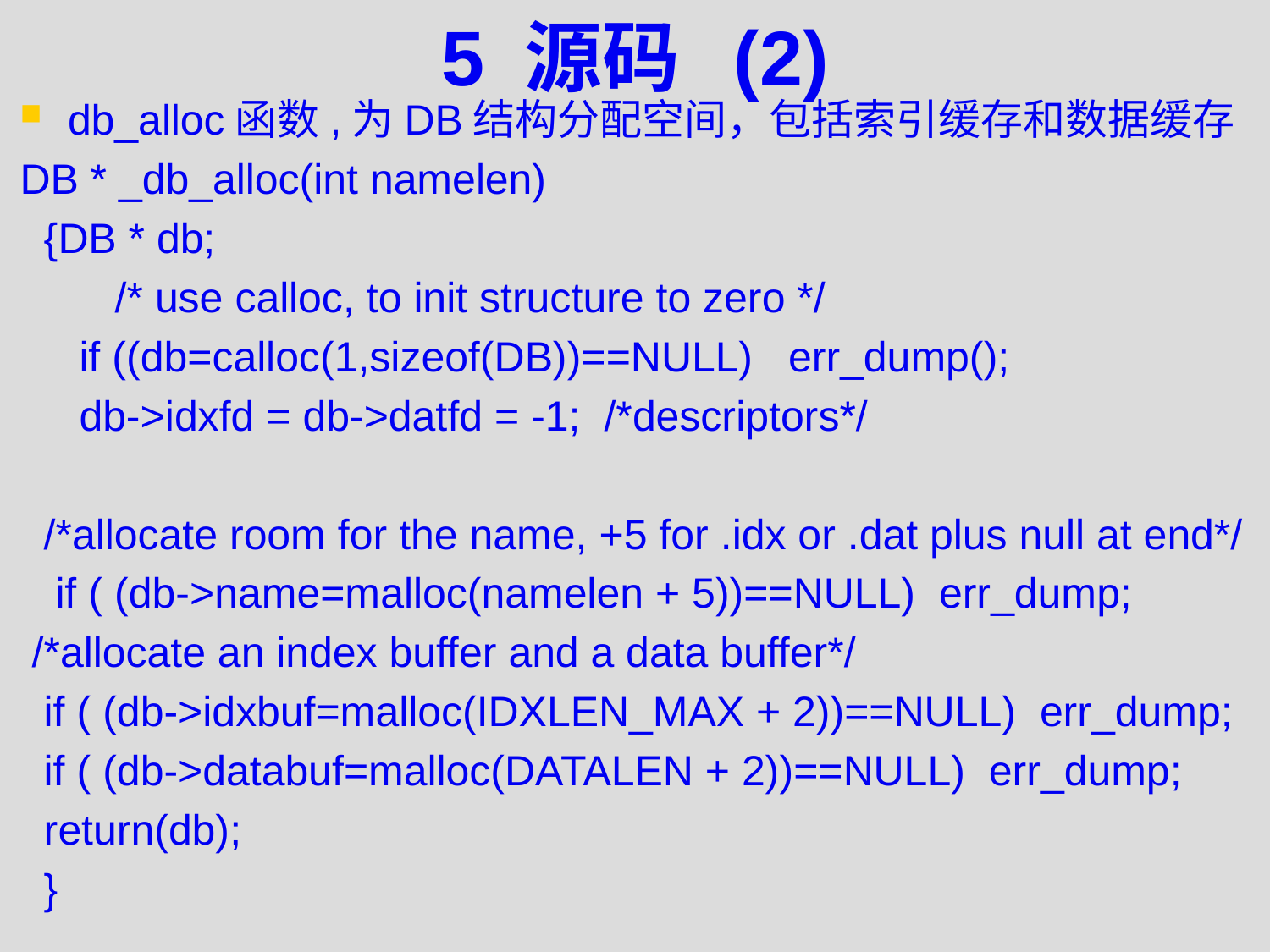

# 5 源码  (2)
db_alloc函数,为DB结构分配空间，包括索引缓存和数据缓存
DB * _db_alloc(int namelen)
  {DB * db;
        /* use calloc, to init structure to zero */
     if ((db=calloc(1,sizeof(DB))==NULL)   err_dump();
     db->idxfd = db->datfd = -1;  /*descriptors*/

  /*allocate room for the name, +5 for .idx or .dat plus null at end*/
   if ( (db->name=malloc(namelen + 5))==NULL)  err_dump;
 /*allocate an index buffer and a data buffer*/
  if ( (db->idxbuf=malloc(IDXLEN_MAX + 2))==NULL)  err_dump;
  if ( (db->databuf=malloc(DATALEN + 2))==NULL)  err_dump;
  return(db);
  }